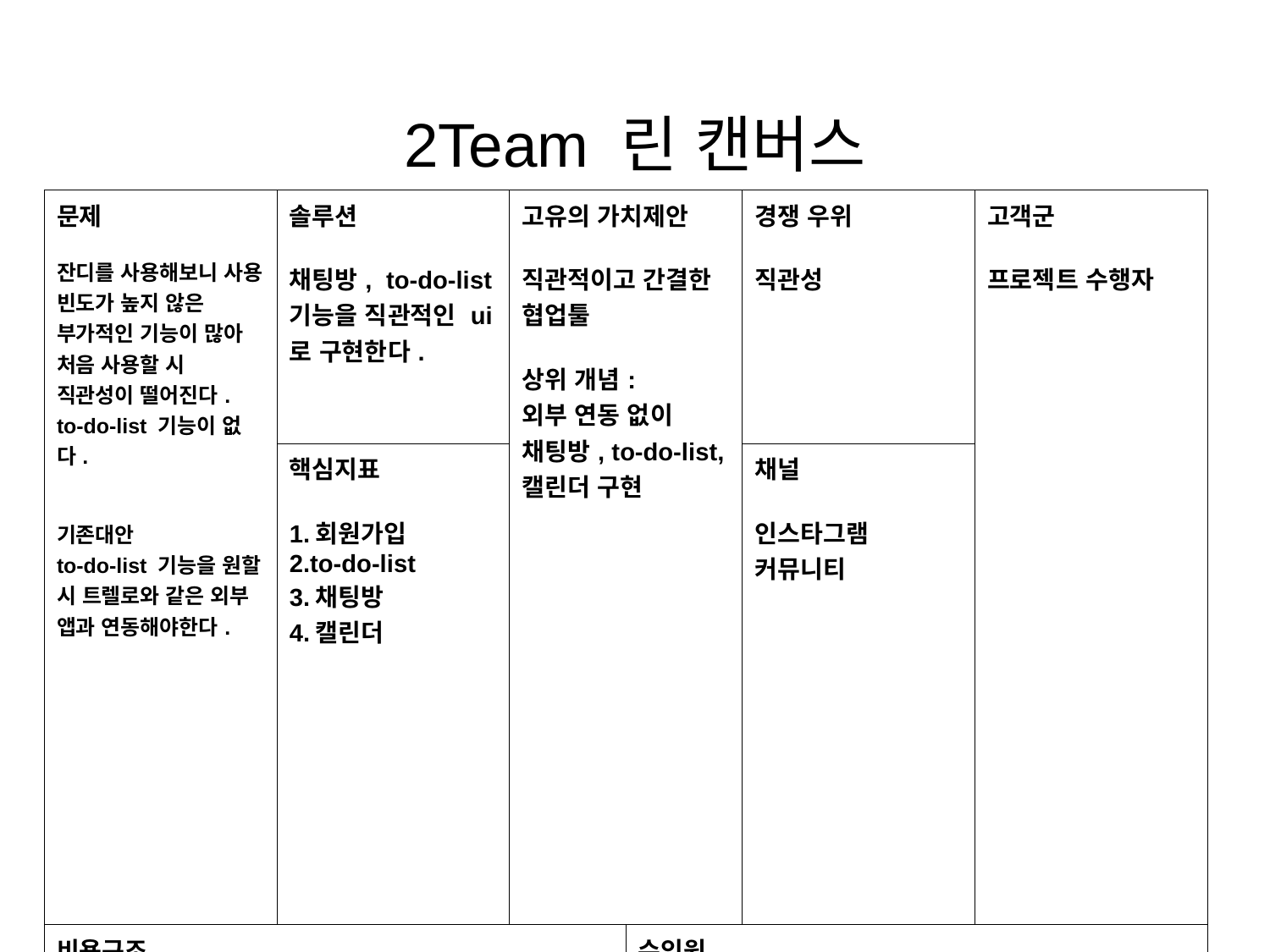

# 2Team 린 캔버스
| 문제 잔디를 사용해보니 사용 빈도가 높지 않은 부가적인 기능이 많아 처음 사용할 시 직관성이 떨어진다. to-do-list 기능이 없다. 기존대안 to-do-list 기능을 원할 시 트렐로와 같은 외부 앱과 연동해야한다. | 솔루션 채팅방, to-do-list 기능을 직관적인 ui 로 구현한다. | 고유의 가치제안 직관적이고 간결한 협업툴 상위 개념: 외부 연동 없이 채팅방, to-do-list, 캘린더 구현 |  | 경쟁 우위 직관성 | 고객군 프로젝트 수행자 |
| --- | --- | --- | --- | --- | --- |
|  | 핵심지표 1.회원가입 2.to-do-list 3.채팅방 4.캘린더 |  |  | 채널 인스타그램 커뮤니티 |  |
| 비용구조 |  |  | 수익원 |  |  |